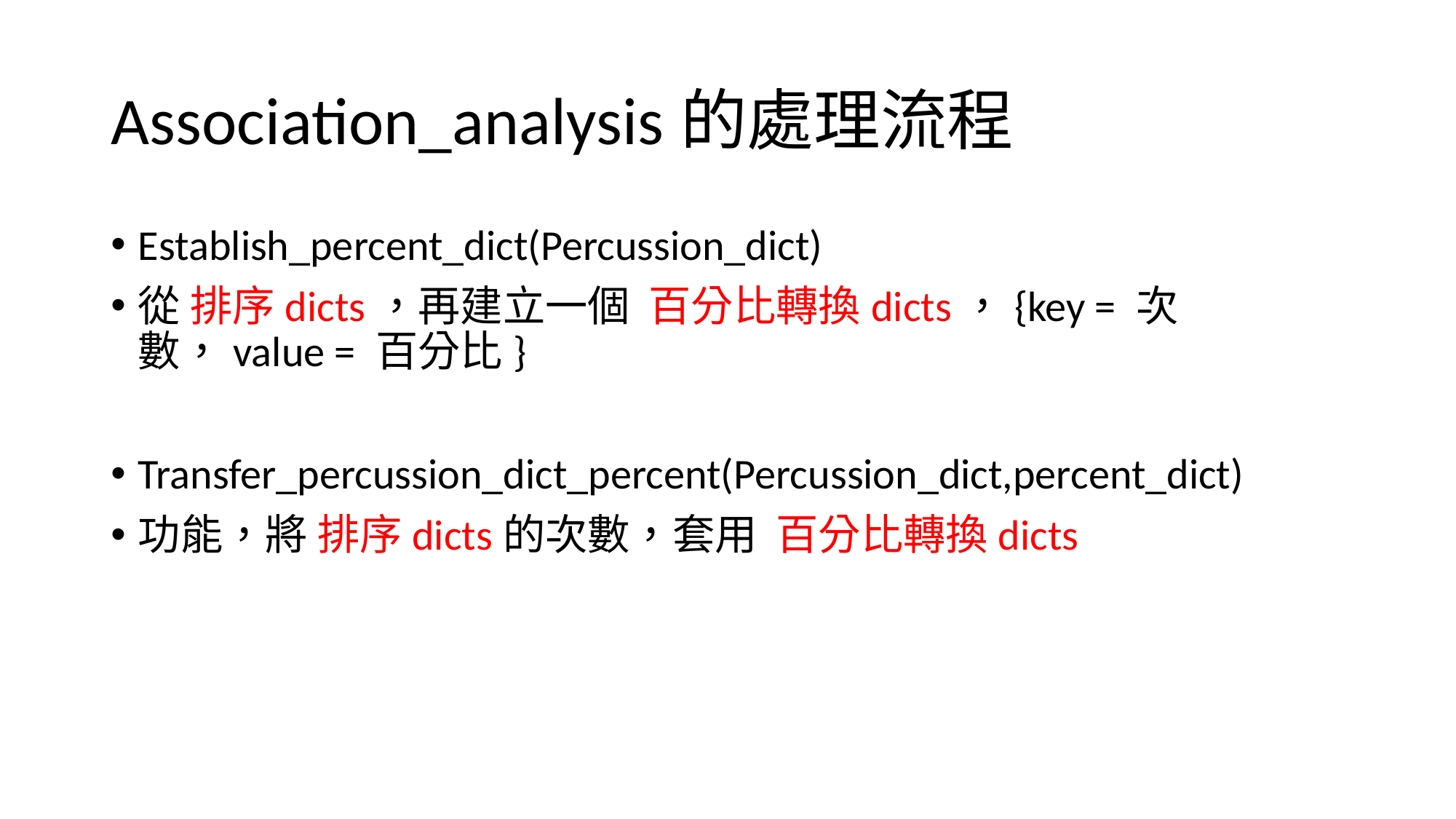

# Association_analysis的處理流程
Establish_percent_dict(Percussion_dict)
從 排序dicts，再建立一個  百分比轉換dicts，{key = 次數，value = 百分比}

Transfer_percussion_dict_percent(Percussion_dict,percent_dict)
功能，將 排序dicts的次數，套用  百分比轉換dicts